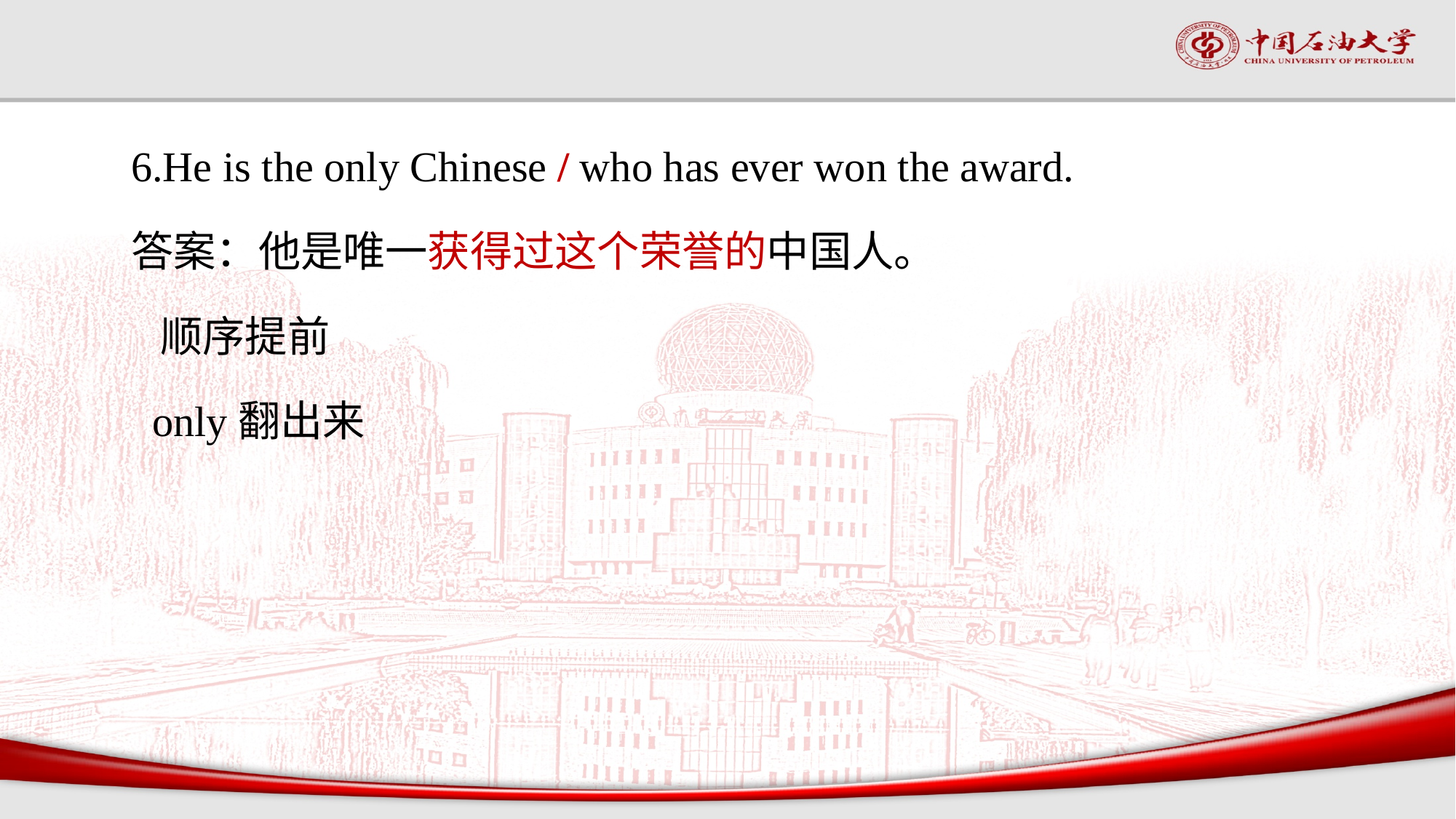

#
6.He is the only Chinese / who has ever won the award.
答案：他是唯一获得过这个荣誉的中国人。
  顺序提前
  only翻出来